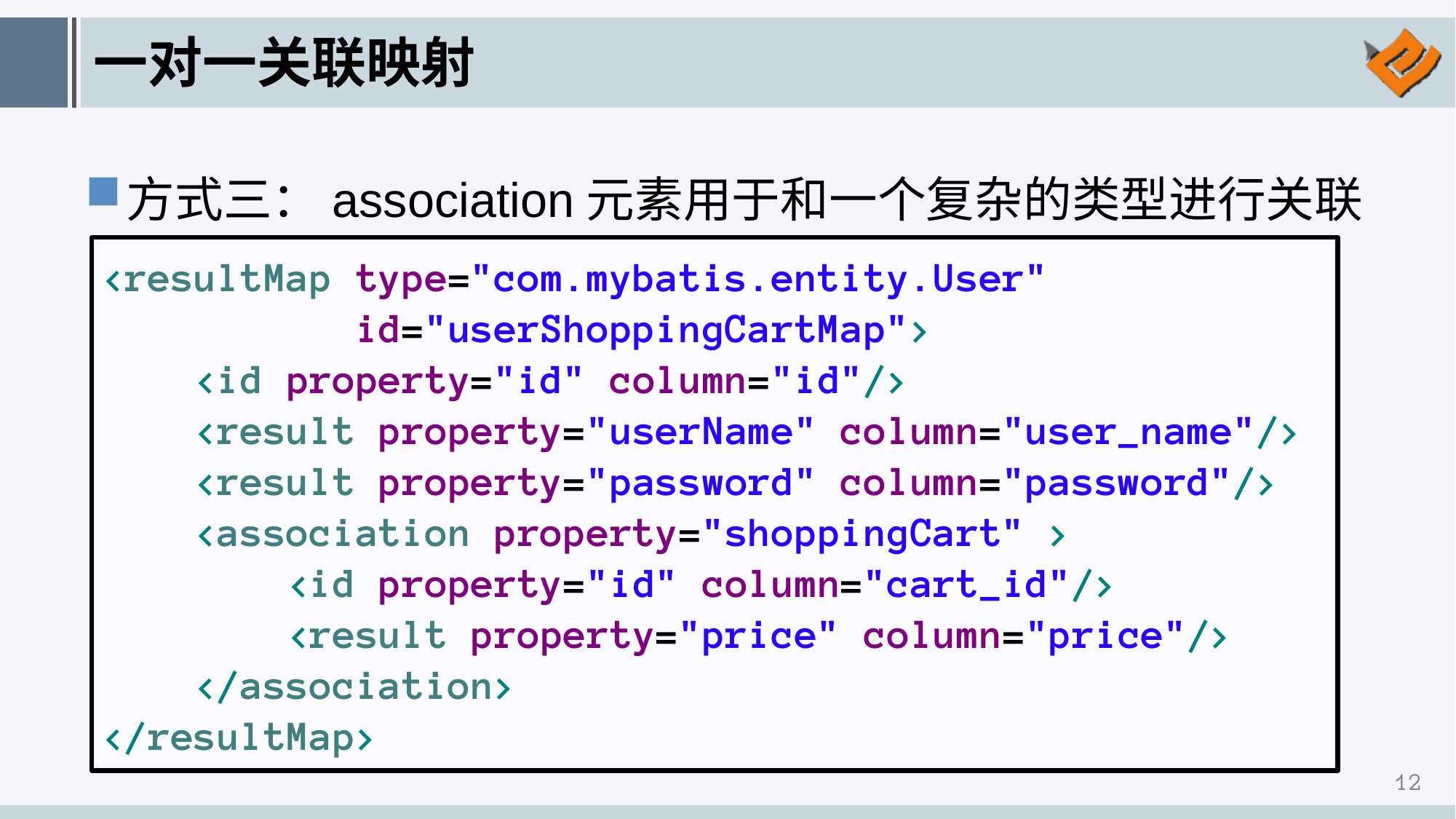

# 一对一关联映射
方式三：association元素用于和一个复杂的类型进行关联
<resultMap type="com.mybatis.entity.User"
           id="userShoppingCartMap">
    <id property="id" column="id"/>
    <result property="userName" column="user_name"/>
    <result property="password" column="password"/>
    <association property="shoppingCart" >
        <id property="id" column="cart_id"/>
        <result property="price" column="price"/>
    </association>
</resultMap>